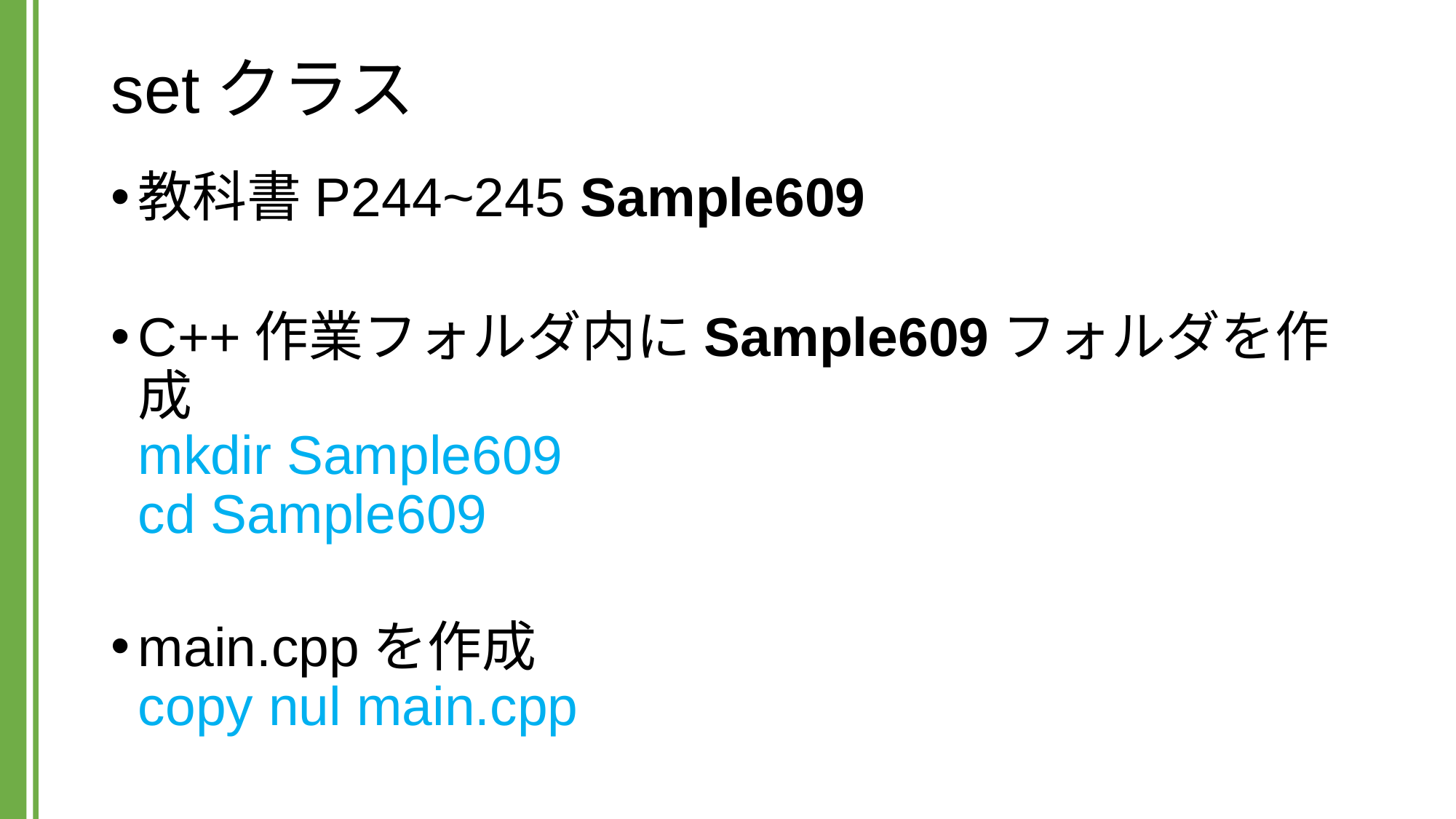

# setクラス
教科書P244~245 Sample609
C++作業フォルダ内にSample609フォルダを作成
mkdir Sample609
cd Sample609
main.cppを作成
copy nul main.cpp